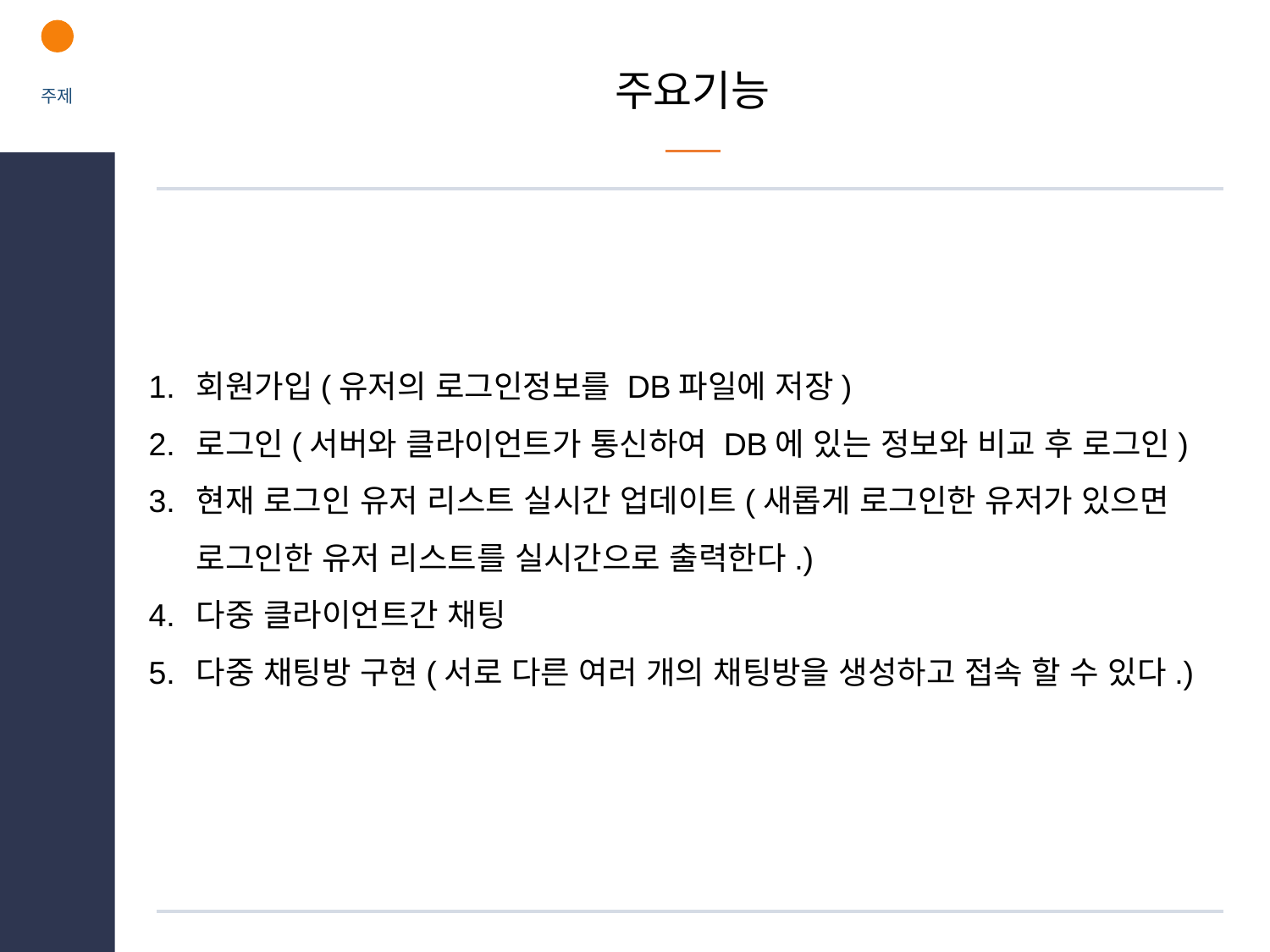

주제
# 주요기능

회원가입(유저의 로그인정보를 DB파일에 저장)
로그인(서버와 클라이언트가 통신하여 DB에 있는 정보와 비교 후 로그인)
현재 로그인 유저 리스트 실시간 업데이트(새롭게 로그인한 유저가 있으면 로그인한 유저 리스트를 실시간으로 출력한다.)
다중 클라이언트간 채팅
다중 채팅방 구현(서로 다른 여러 개의 채팅방을 생성하고 접속 할 수 있다.)